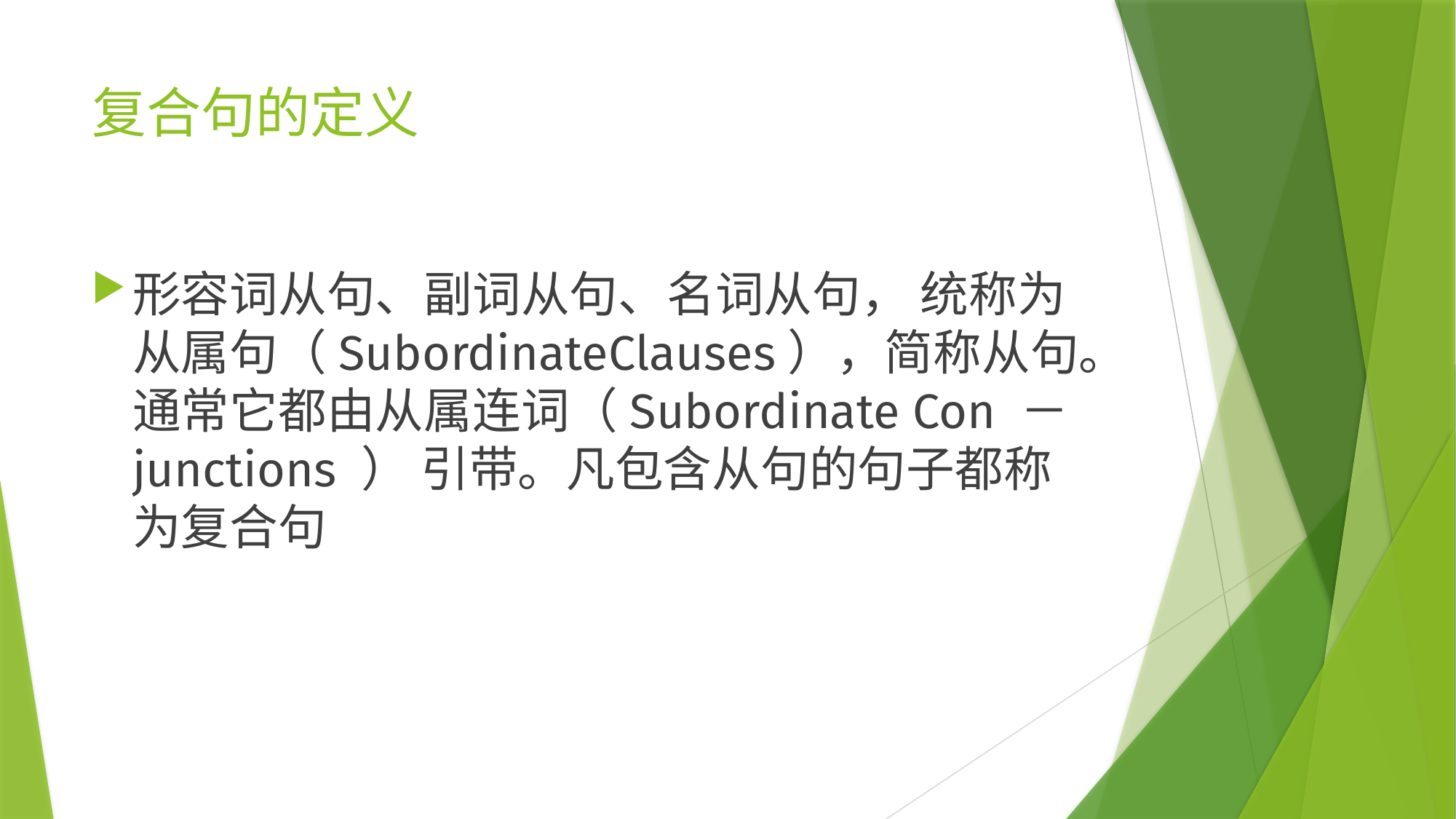

# 复合句的定义
形容词从句、副词从句、名词从句， 统称为从属句（SubordinateClauses），简称从句。通常它都由从属连词（Subordinate Con － junctions ） 引带。凡包含从句的句子都称为复合句